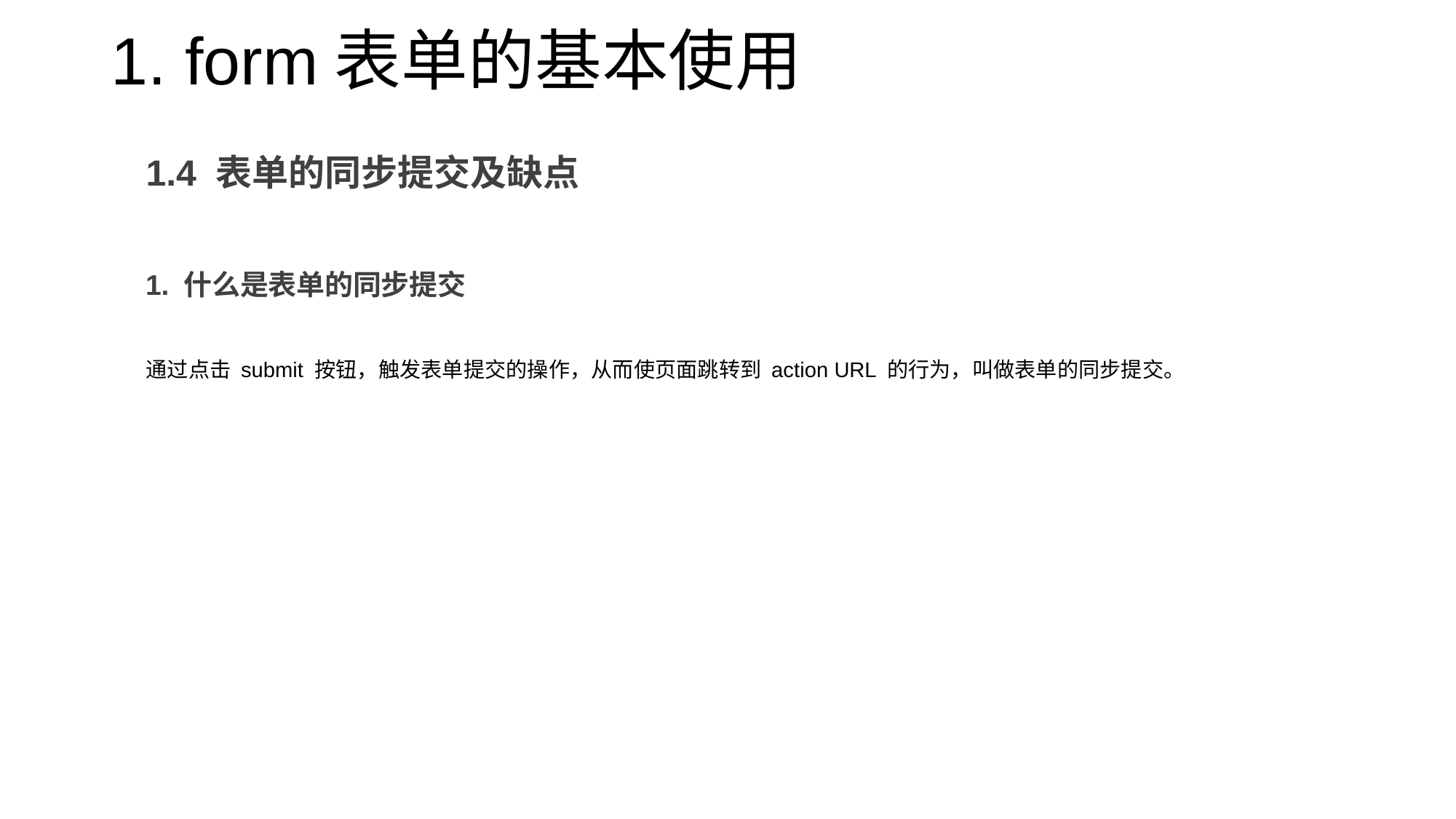

# 1. form表单的基本使用
1.4 表单的同步提交及缺点
1. 什么是表单的同步提交
通过点击 submit 按钮，触发表单提交的操作，从而使页面跳转到 action URL 的行为，叫做表单的同步提交。